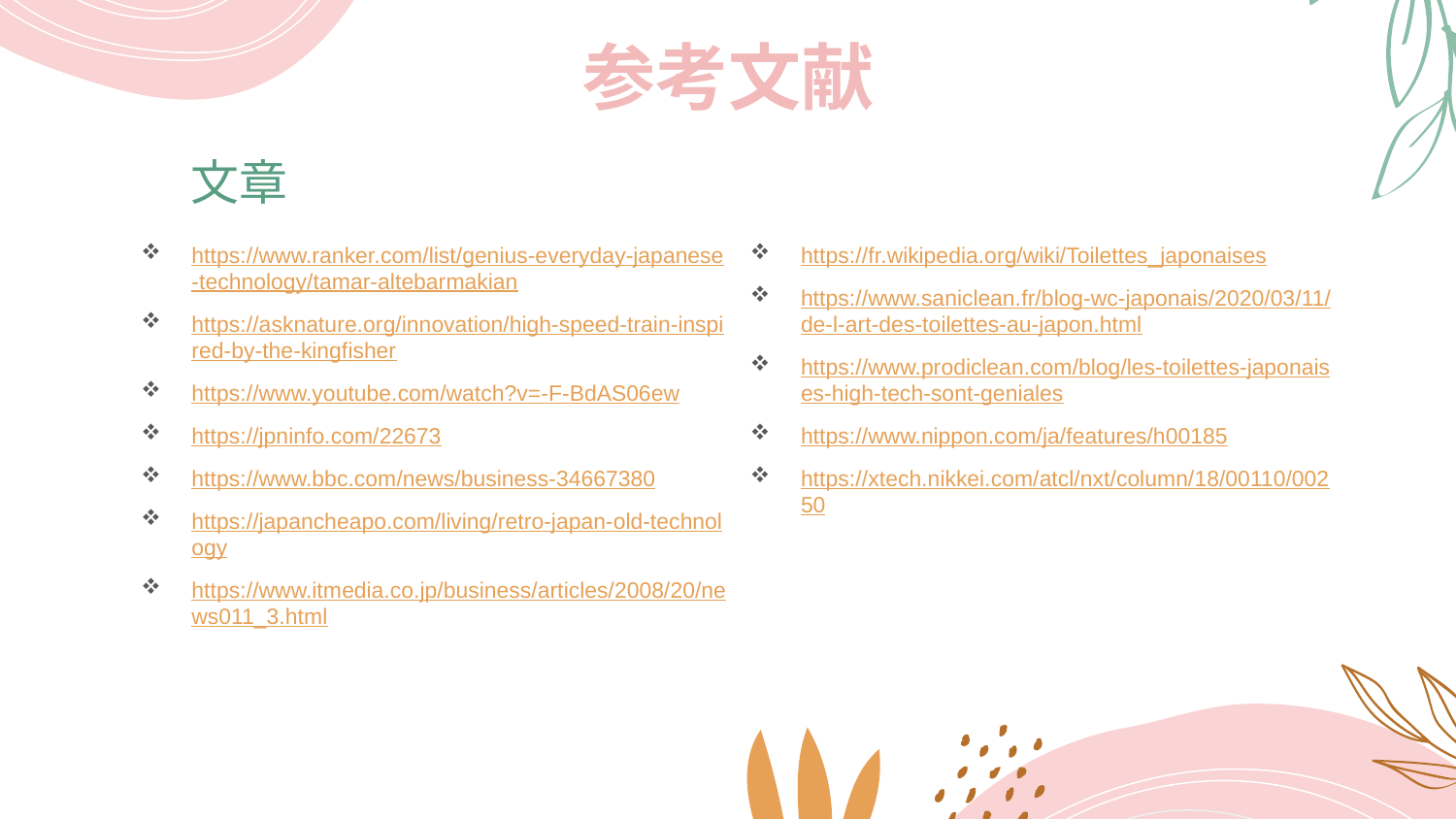

# 参考文献
文章
https://www.ranker.com/list/genius-everyday-japanese-technology/tamar-altebarmakian
https://asknature.org/innovation/high-speed-train-inspired-by-the-kingfisher
https://www.youtube.com/watch?v=-F-BdAS06ew
https://jpninfo.com/22673
https://www.bbc.com/news/business-34667380
https://japancheapo.com/living/retro-japan-old-technology
https://www.itmedia.co.jp/business/articles/2008/20/news011_3.html
https://fr.wikipedia.org/wiki/Toilettes_japonaises
https://www.saniclean.fr/blog-wc-japonais/2020/03/11/de-l-art-des-toilettes-au-japon.html
https://www.prodiclean.com/blog/les-toilettes-japonaises-high-tech-sont-geniales
https://www.nippon.com/ja/features/h00185
https://xtech.nikkei.com/atcl/nxt/column/18/00110/00250